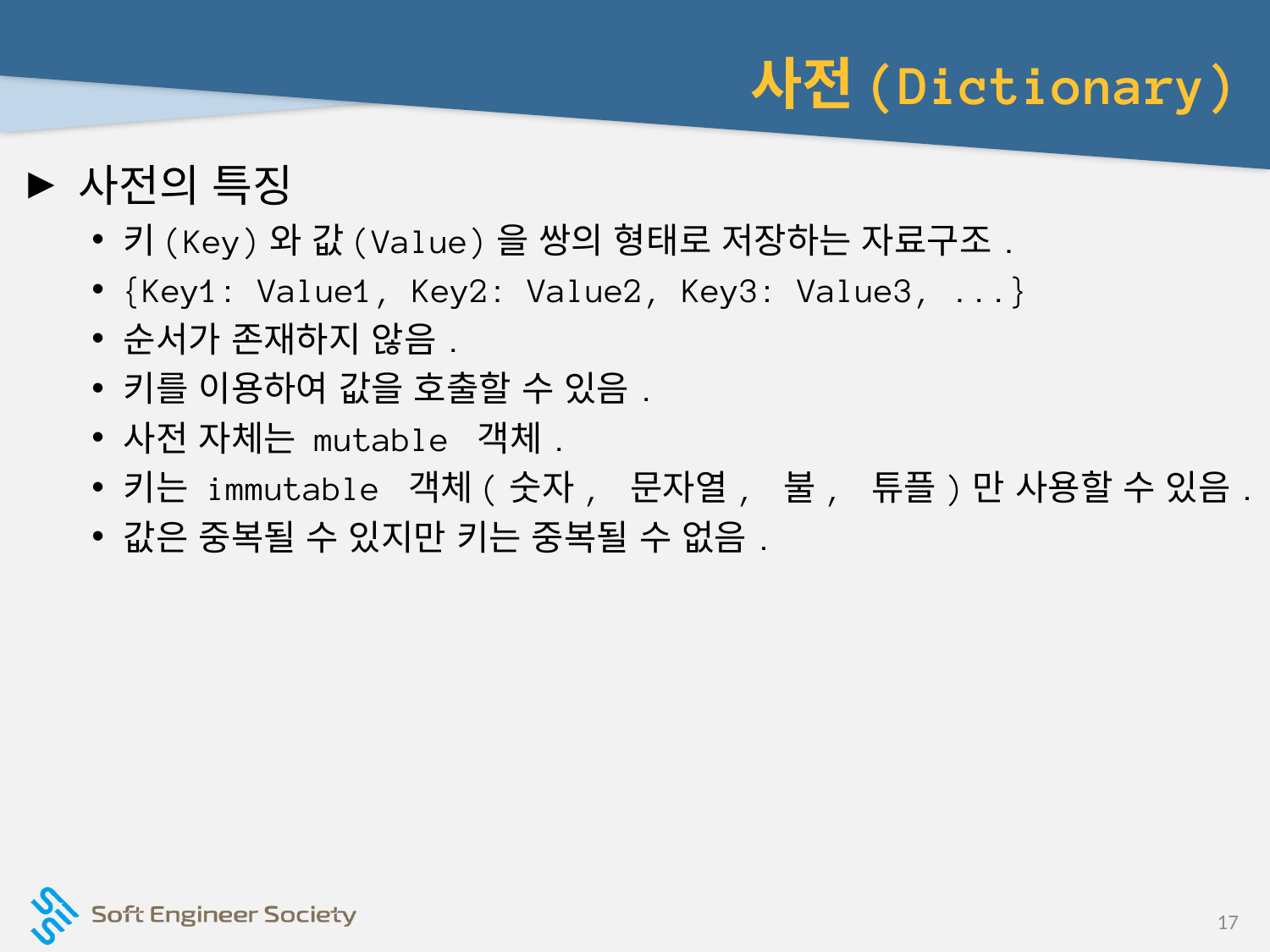

# 사전(Dictionary)
사전의 특징
키(Key)와 값(Value)을 쌍의 형태로 저장하는 자료구조.
{Key1: Value1, Key2: Value2, Key3: Value3, ...}
순서가 존재하지 않음.
키를 이용하여 값을 호출할 수 있음.
사전 자체는 mutable 객체.
키는 immutable 객체(숫자, 문자열, 불, 튜플)만 사용할 수 있음.
값은 중복될 수 있지만 키는 중복될 수 없음.
17